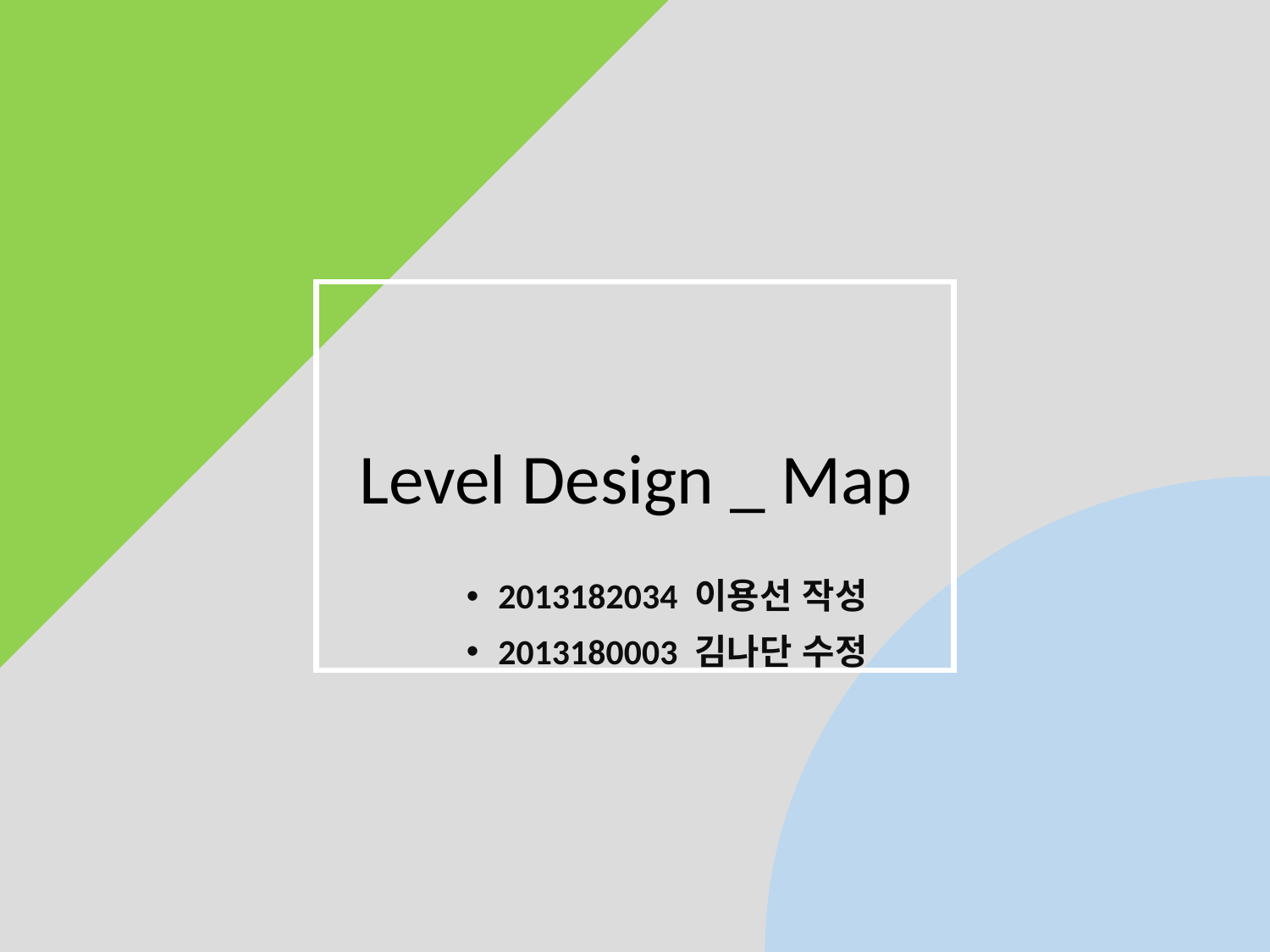

질의 1) 게임을 구매하지 않고
퍼블리싱이 카카오이면서 PC방에서 접속한 사람

Level Design _ Map

2013182034 이용선 작성
2013180003 김나단 수정